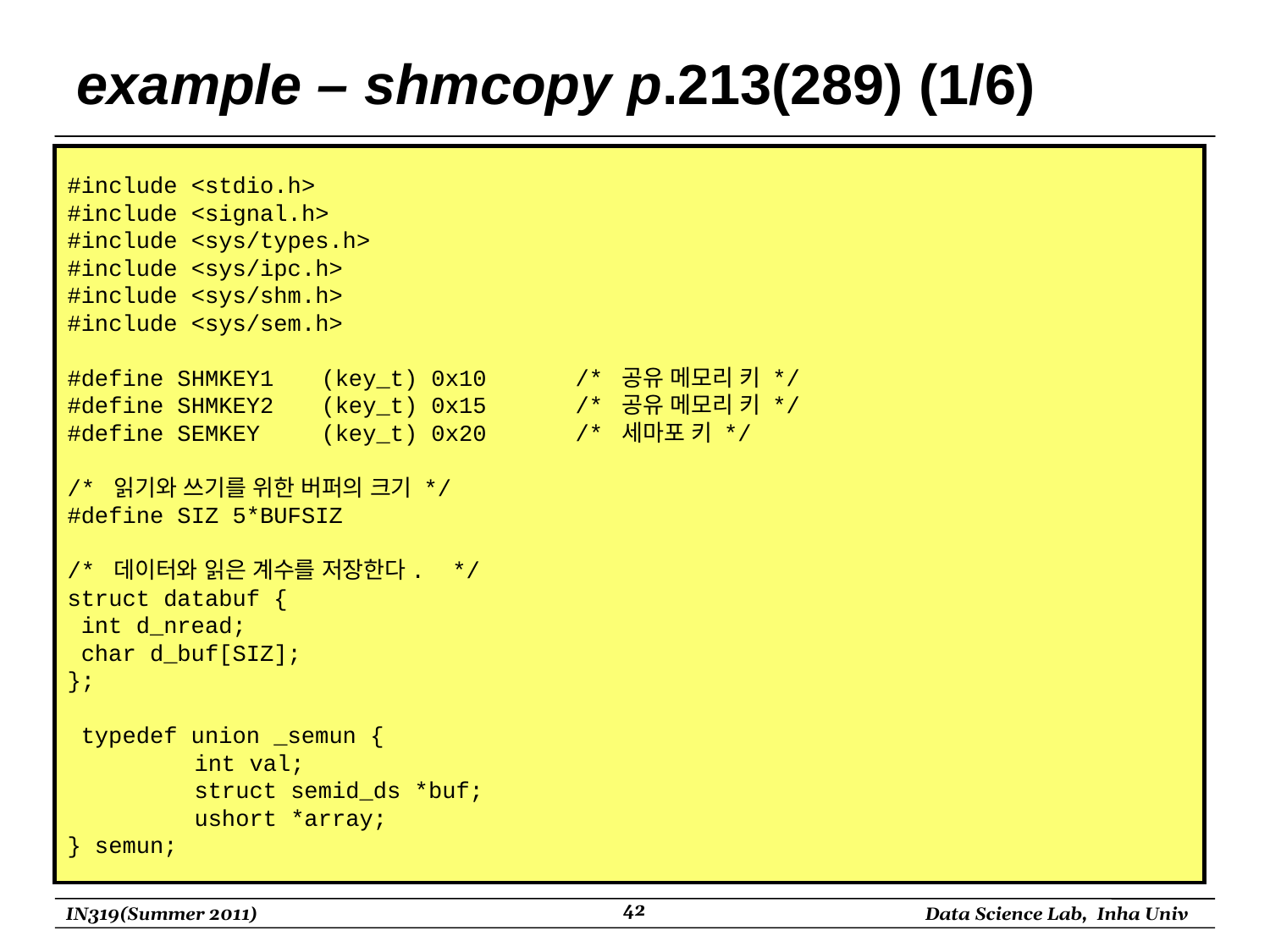

# example – shmcopy p.213(289) (1/6)
#include <stdio.h>
#include <signal.h>
#include <sys/types.h>
#include <sys/ipc.h>
#include <sys/shm.h>
#include <sys/sem.h>

#define SHMKEY1 	(key_t) 0x10 	/* 공유 메모리 키 */
#define SHMKEY2	(key_t) 0x15 	/* 공유 메모리 키 */
#define SEMKEY  	(key_t) 0x20 	/* 세마포 키 */

/* 읽기와 쓰기를 위한 버퍼의 크기 */
#define SIZ 5*BUFSIZ

/* 데이터와 읽은 계수를 저장한다.  */
struct databuf {
 int d_nread;
 char d_buf[SIZ];
};

 typedef union _semun {
 	int val;
	struct semid_ds *buf;
	ushort *array;
} semun;

42